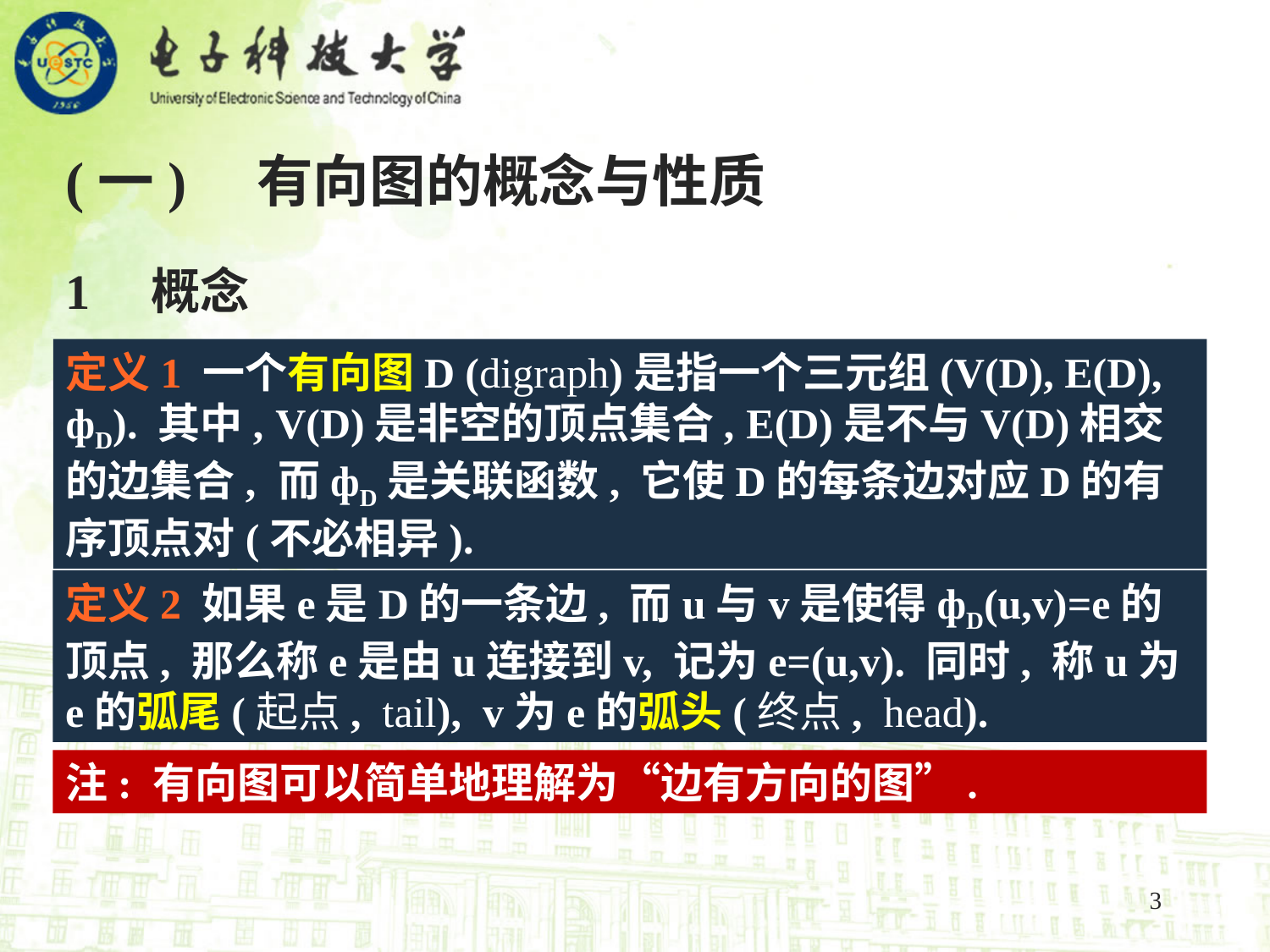

(一)    有向图的概念与性质
1    概念

定义1 一个有向图D (digraph)是指一个三元组(V(D), E(D), фD). 其中, V(D)是非空的顶点集合, E(D)是不与V(D)相交的边集合, 而фD是关联函数, 它使D的每条边对应D的有序顶点对(不必相异).
定义2 如果e是D的一条边, 而u与v是使得фD(u,v)=e的顶点, 那么称e是由u连接到v, 记为e=(u,v). 同时, 称u为e的弧尾(起点,  tail),  v为e的弧头(终点,  head).
注: 有向图可以简单地理解为“边有方向的图”.
3